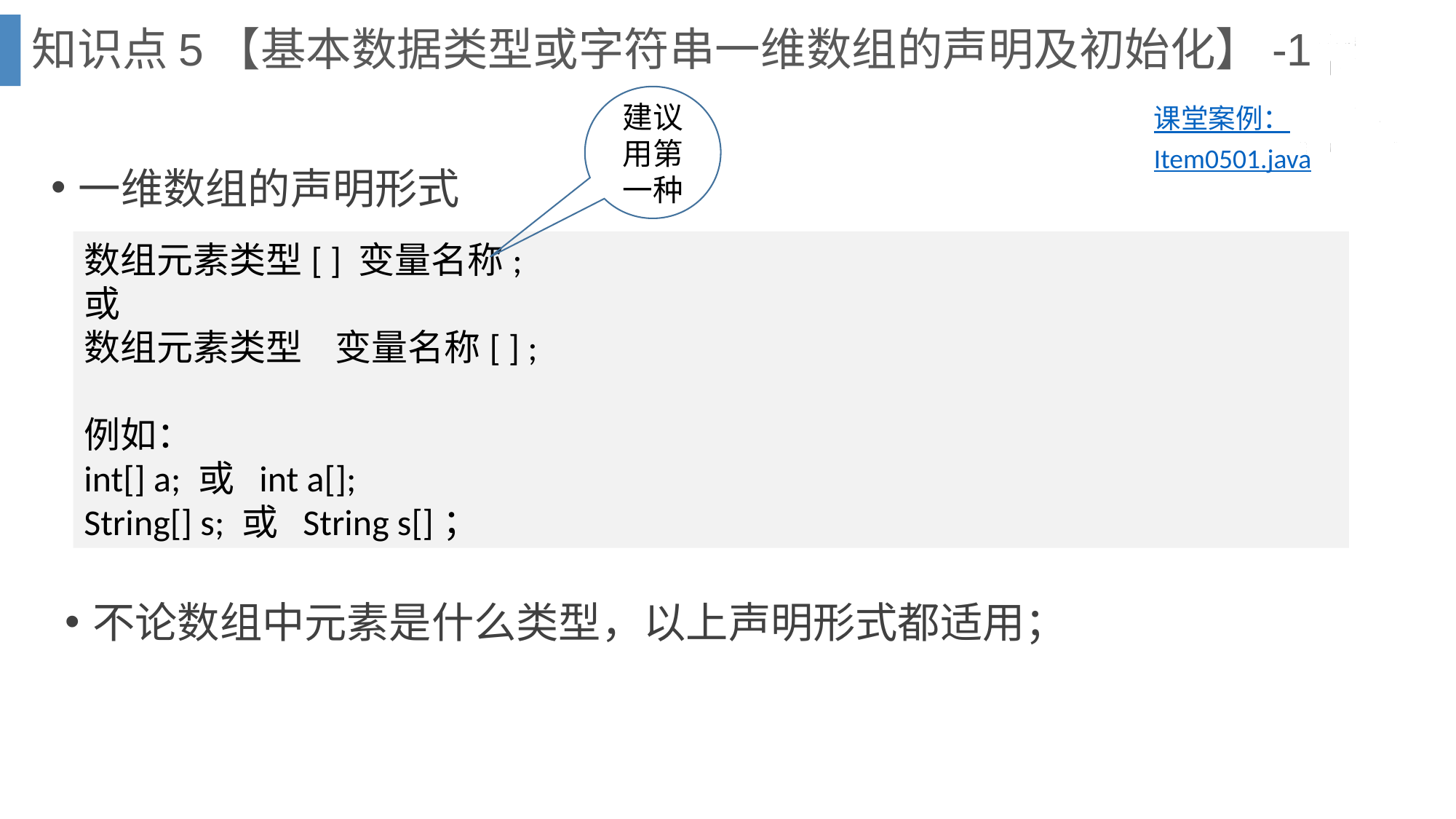

知识点5【基本数据类型或字符串一维数组的声明及初始化】-1
建议用第一种
课堂案例：Item0501.java
一维数组的声明形式

数组元素类型[ ] 变量名称;
或
数组元素类型    变量名称[ ] ;

例如：
int[] a; 或  int a[];
String[] s; 或  String s[]；
不论数组中元素是什么类型，以上声明形式都适用；